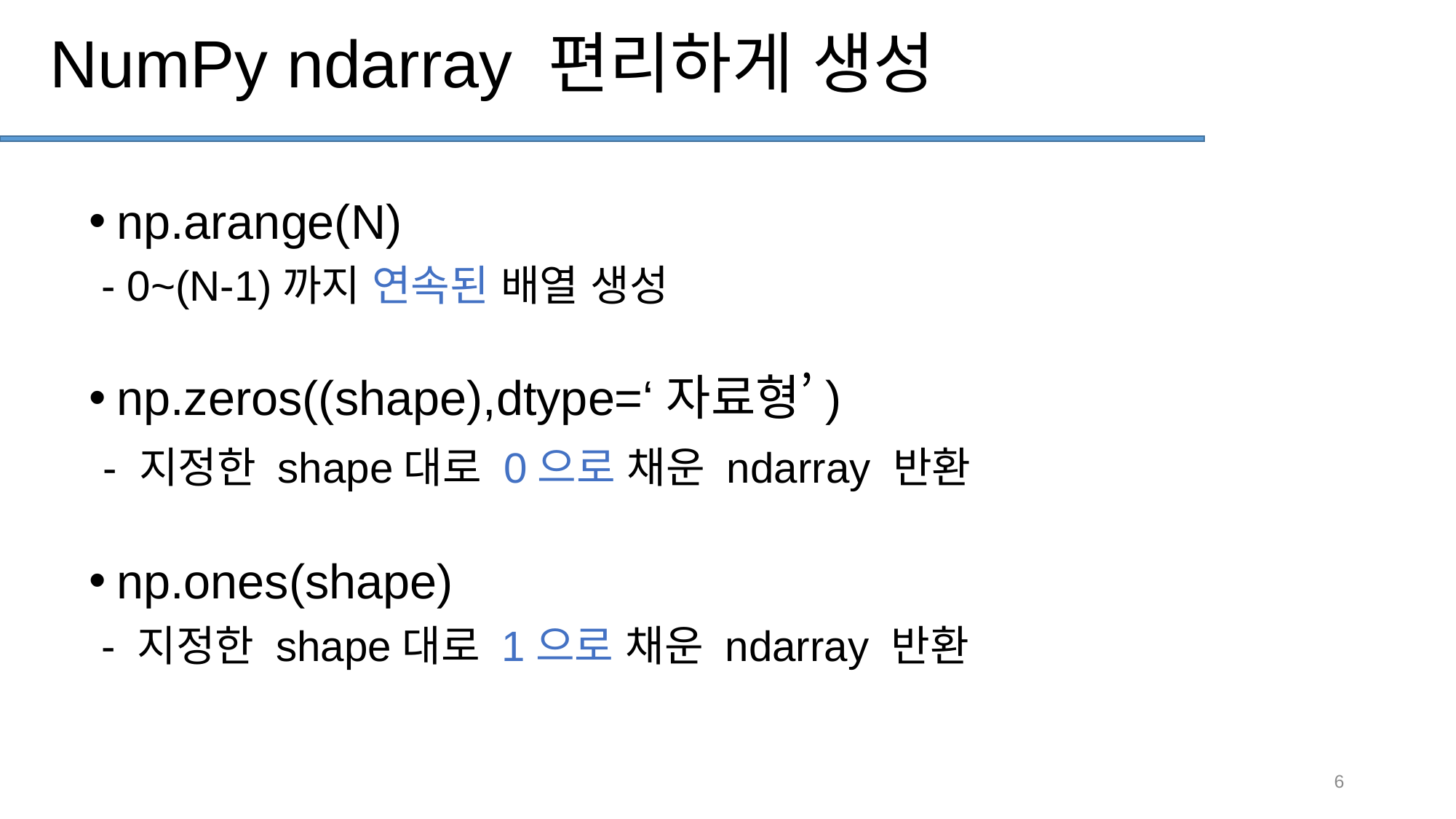

# NumPy ndarray 편리하게 생성

np.arange(N)
 - 0~(N-1)까지 연속된 배열 생성

np.zeros((shape),dtype=‘자료형’)
 - 지정한 shape대로 0으로 채운 ndarray 반환

np.ones(shape)
 - 지정한 shape대로 1으로 채운 ndarray 반환
6